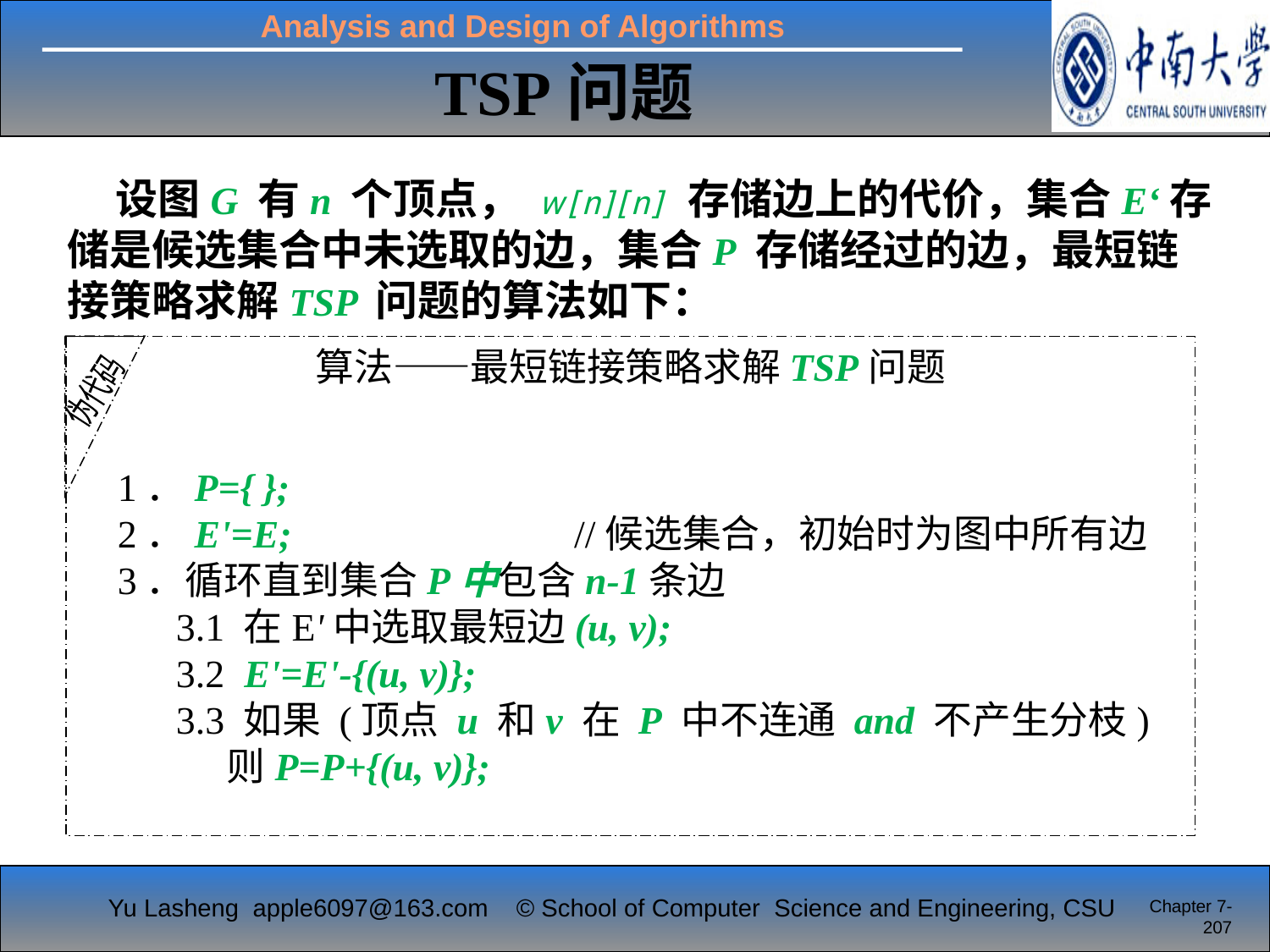

TSP问题
    设图G 有n 个顶点， w[n][n] 存储边上的代价，集合E‘存储是候选集合中未选取的边，集合P 存储经过的边，最短链接策略求解TSP 问题的算法如下：

伪代码
算法——最短链接策略求解TSP问题

    1．P={ };
    2．E'=E;                             //候选集合，初始时为图中所有边
    3．循环直到集合P中包含n-1条边
          3.1 在E'中选取最短边(u, v);
          3.2  E'=E'-{(u, v)};
          3.3 如果 (顶点 u 和v 在 P 中不连通 and 不产生分枝)
                则P=P+{(u, v)};
Chapter 7-207